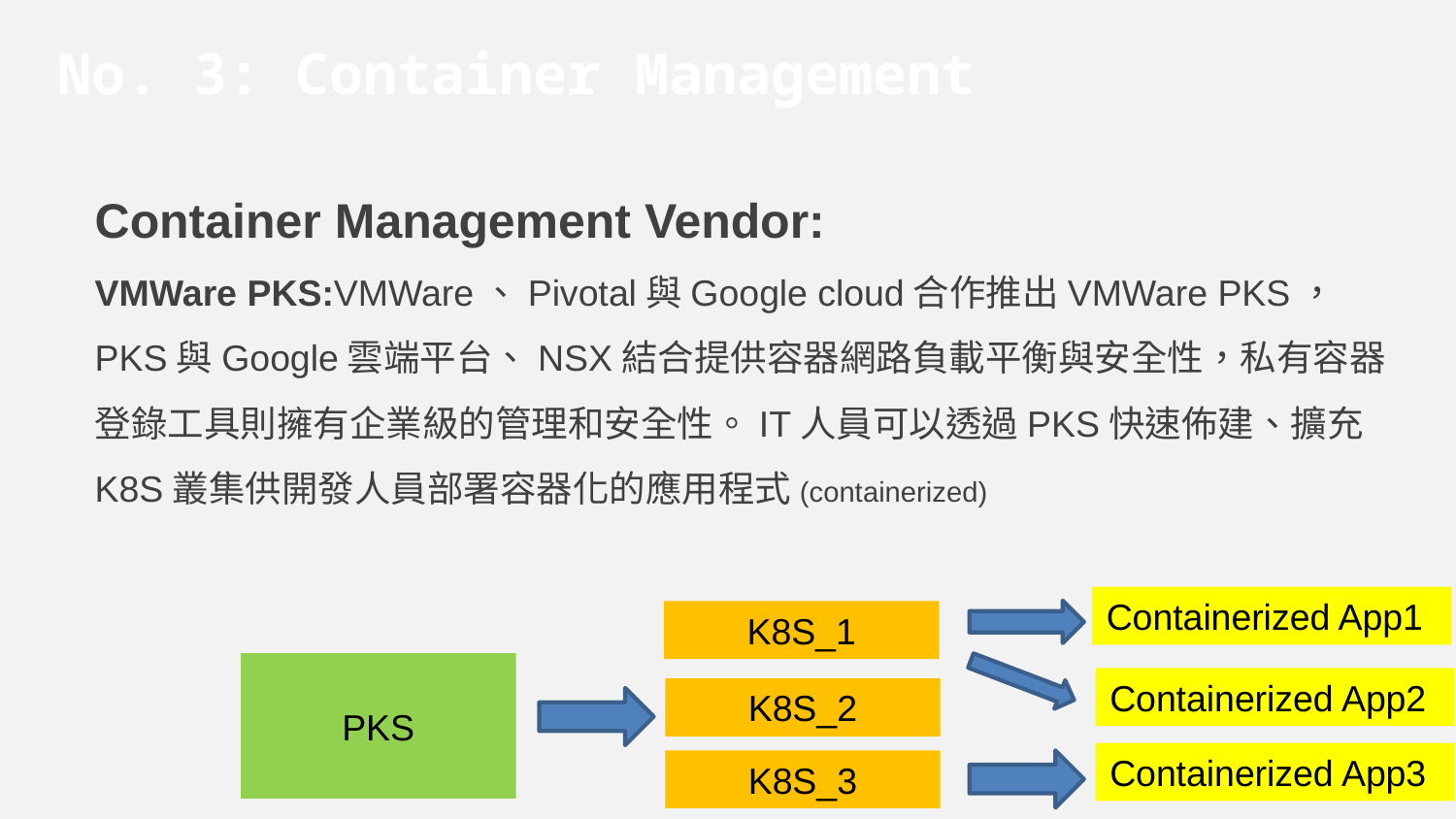

# No. 3: Container Management
Container Management Vendor:
VMWare PKS:VMWare、Pivotal與Google cloud合作推出VMWare PKS，
PKS與Google雲端平台、NSX結合提供容器網路負載平衡與安全性，私有容器登錄工具則擁有企業級的管理和安全性。IT人員可以透過PKS快速佈建、擴充K8S叢集供開發人員部署容器化的應用程式(containerized)

Containerized App1

K8S_1

PKS

Containerized App2
K8S_2

Containerized App3
K8S_3

敏捷性和生產率的提高。他們通過分析IT和業務數據，從而獲得收益

■

關於用戶交互，業務活動和支持IT系統行為的見解。

服務改善和成本降低。他們通過大大節省時間和精力來做到這一點

■

確定正常運行時間和性能問題的原因。行為預測通知

預測可以支持資源優化工作。

風險緩解。他們通過分析監視，配置和服務台數據來做到這一點。他們

■

從操作和安全角度識別異常。

競爭差異/破壞。他們通過對市場的快速響應來做到這一點

和基於機器的班次分析得出的最終用戶需求。